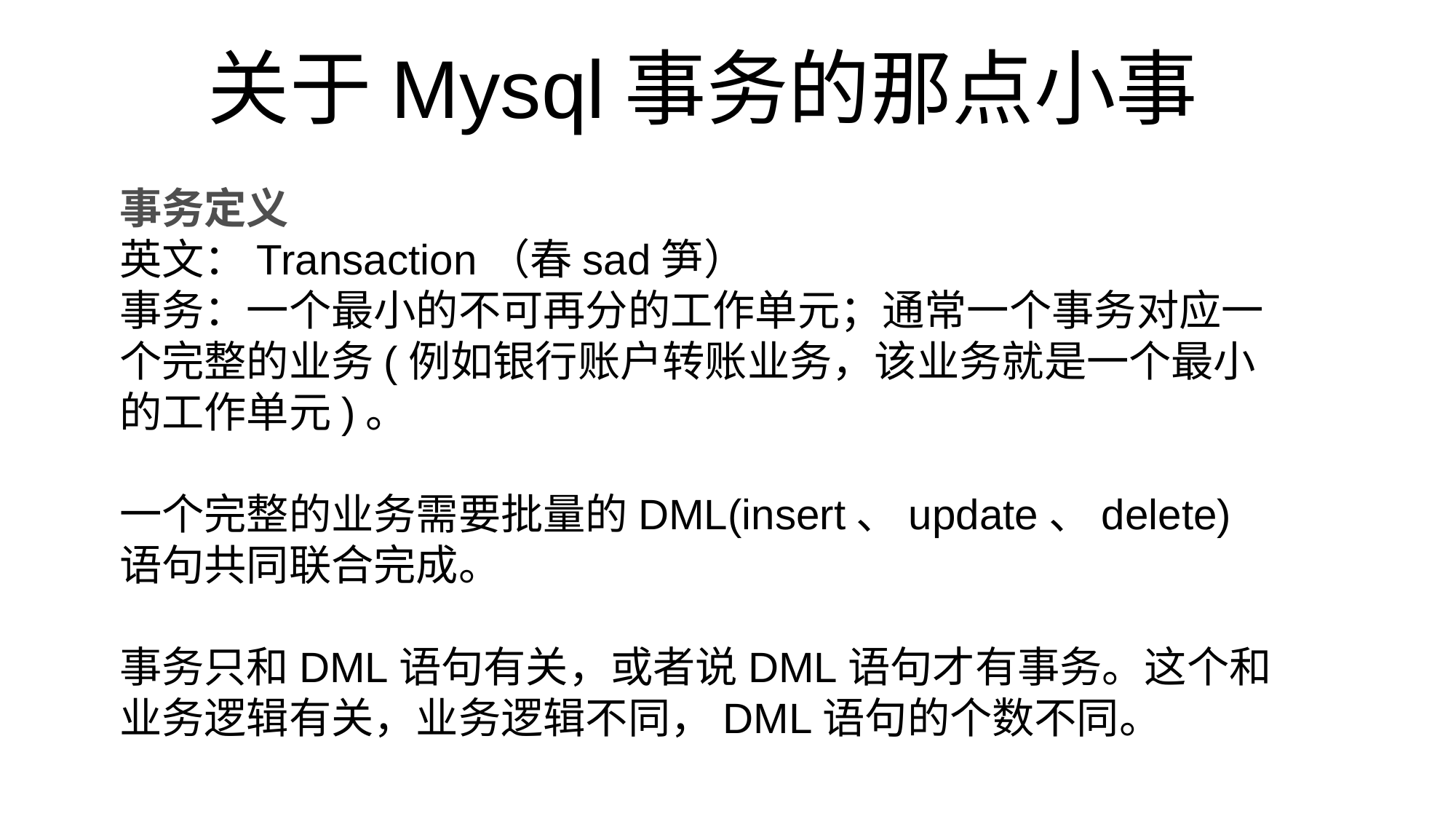

关于Mysql事务的那点小事
事务定义
英文：Transaction（春sad笋）
事务：一个最小的不可再分的工作单元；通常一个事务对应一个完整的业务(例如银行账户转账业务，该业务就是一个最小的工作单元)。

一个完整的业务需要批量的DML(insert、update、delete)语句共同联合完成。

事务只和DML语句有关，或者说DML语句才有事务。这个和业务逻辑有关，业务逻辑不同，DML语句的个数不同。